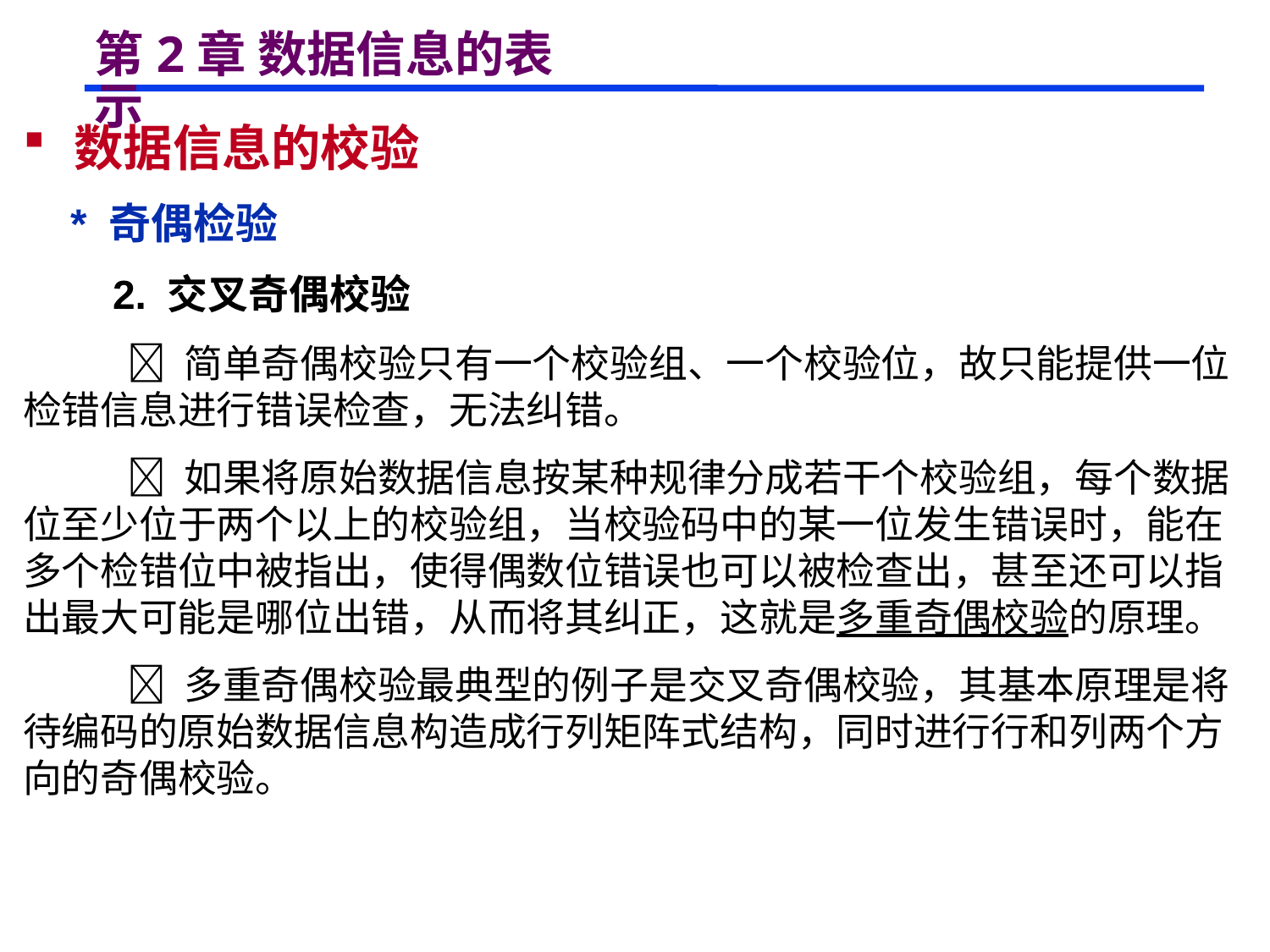

# 第2章 数据信息的表示
 数据信息的校验
    * 奇偶检验
        2. 交叉奇偶校验
            • 简单奇偶校验只有一个校验组、一个校验位，故只能提供一位检错信息进行错误检查，无法纠错。
            • 如果将原始数据信息按某种规律分成若干个校验组，每个数据位至少位于两个以上的校验组，当校验码中的某一位发生错误时，能在多个检错位中被指出，使得偶数位错误也可以被检查出，甚至还可以指出最大可能是哪位出错，从而将其纠正，这就是多重奇偶校验的原理。
            • 多重奇偶校验最典型的例子是交叉奇偶校验，其基本原理是将待编码的原始数据信息构造成行列矩阵式结构，同时进行行和列两个方向的奇偶校验。